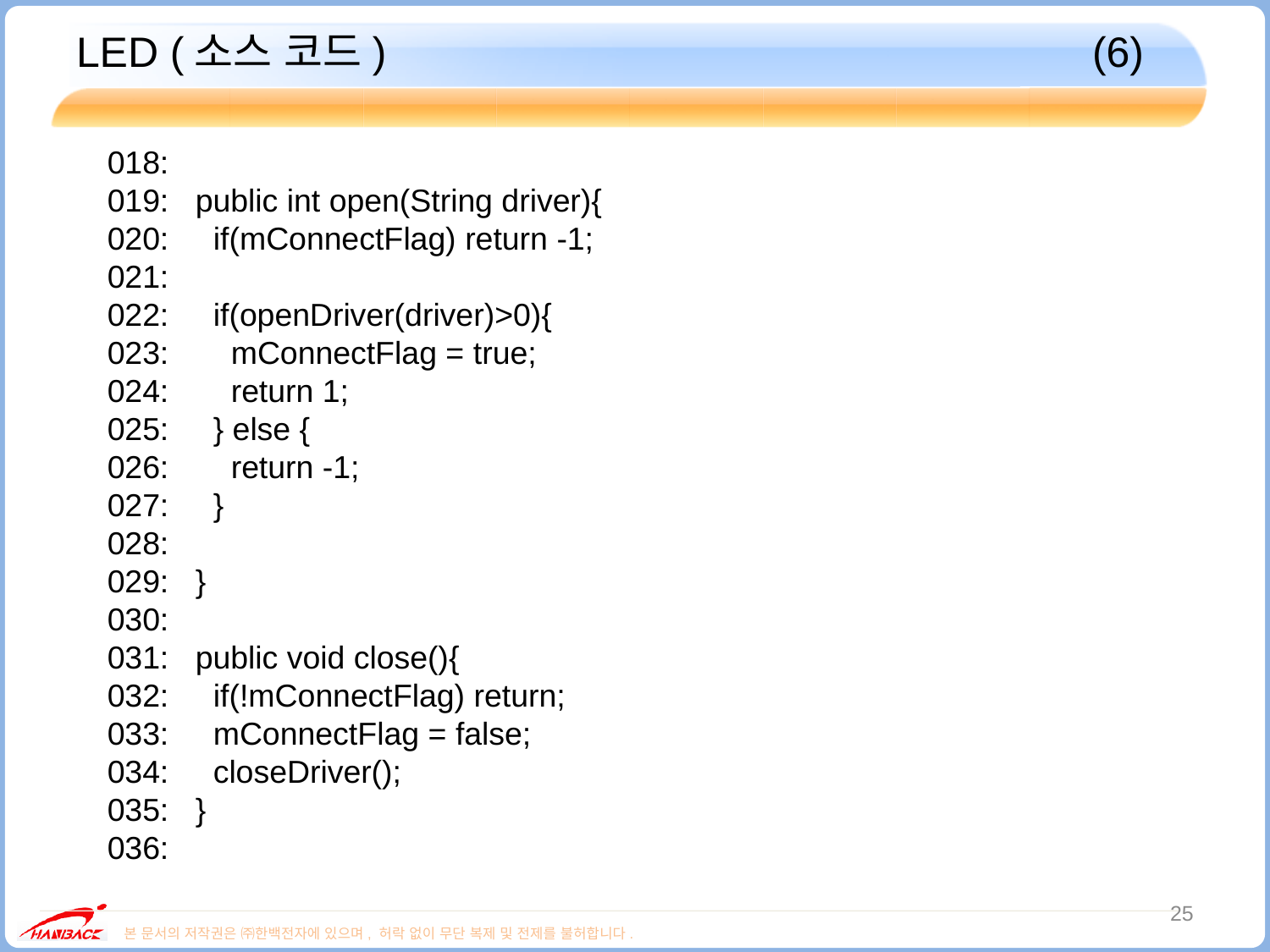

# LED (소스 코드)						(6)
018:
019:   public int open(String driver){
020:     if(mConnectFlag) return -1;
021:
022:     if(openDriver(driver)>0){
023:       mConnectFlag = true;
024:       return 1;
025:     } else {
026:       return -1;
027:     }
028:
029:   }
030:
031:   public void close(){
032:     if(!mConnectFlag) return;
033:     mConnectFlag = false;
034:     closeDriver();
035:   }
036:
25